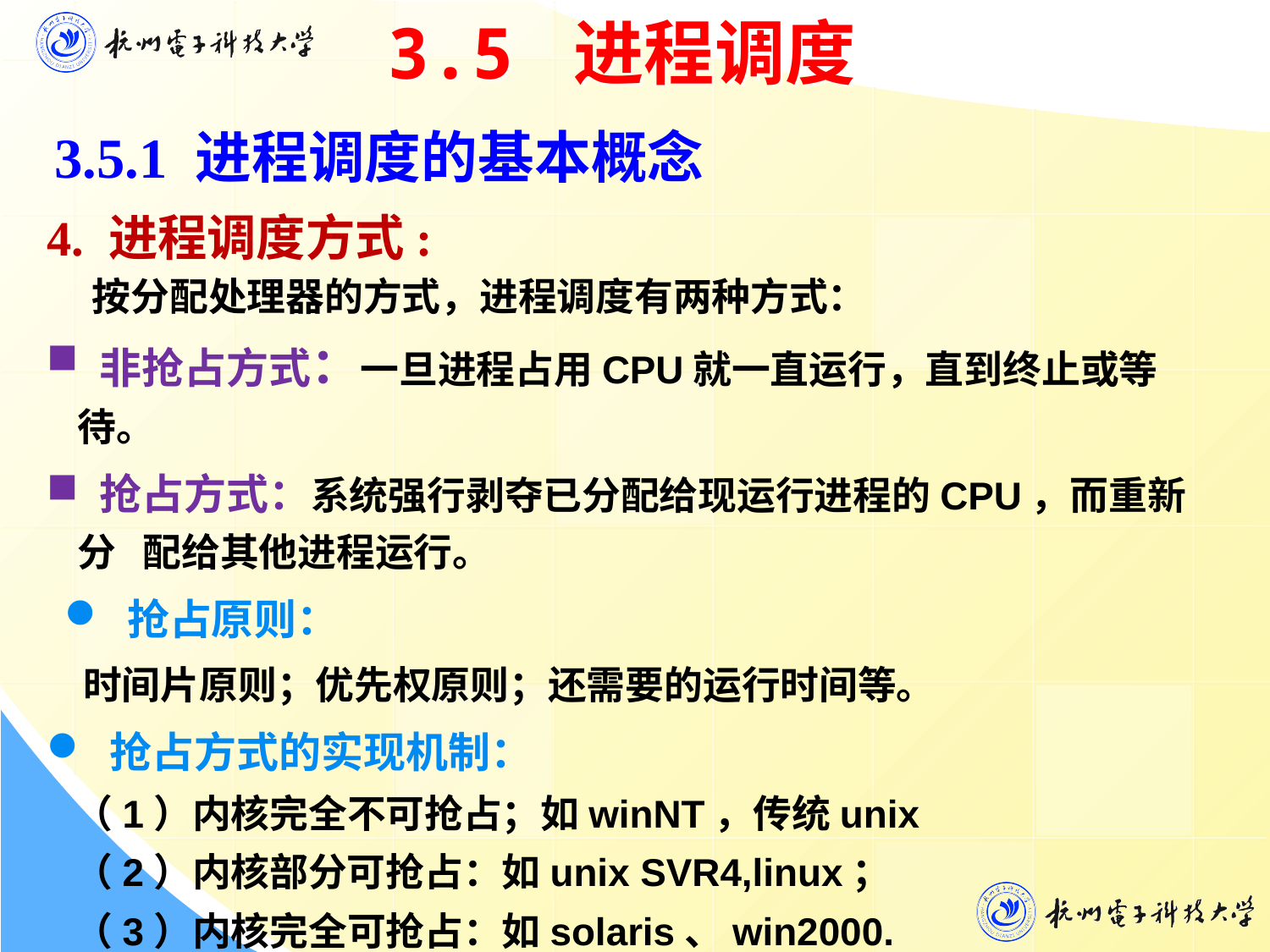

3.5 进程调度
3.5.1 进程调度的基本概念
4. 进程调度方式:
    按分配处理器的方式，进程调度有两种方式：
 非抢占方式：一旦进程占用CPU就一直运行，直到终止或等待。
 抢占方式：系统强行剥夺已分配给现运行进程的CPU，而重新分   配给其他进程运行。
 抢占原则：
   时间片原则；优先权原则；还需要的运行时间等。
 抢占方式的实现机制：
  （1）内核完全不可抢占；如winNT，传统unix
  （2）内核部分可抢占：如unix SVR4,linux；
  （3）内核完全可抢占：如solaris、win2000.